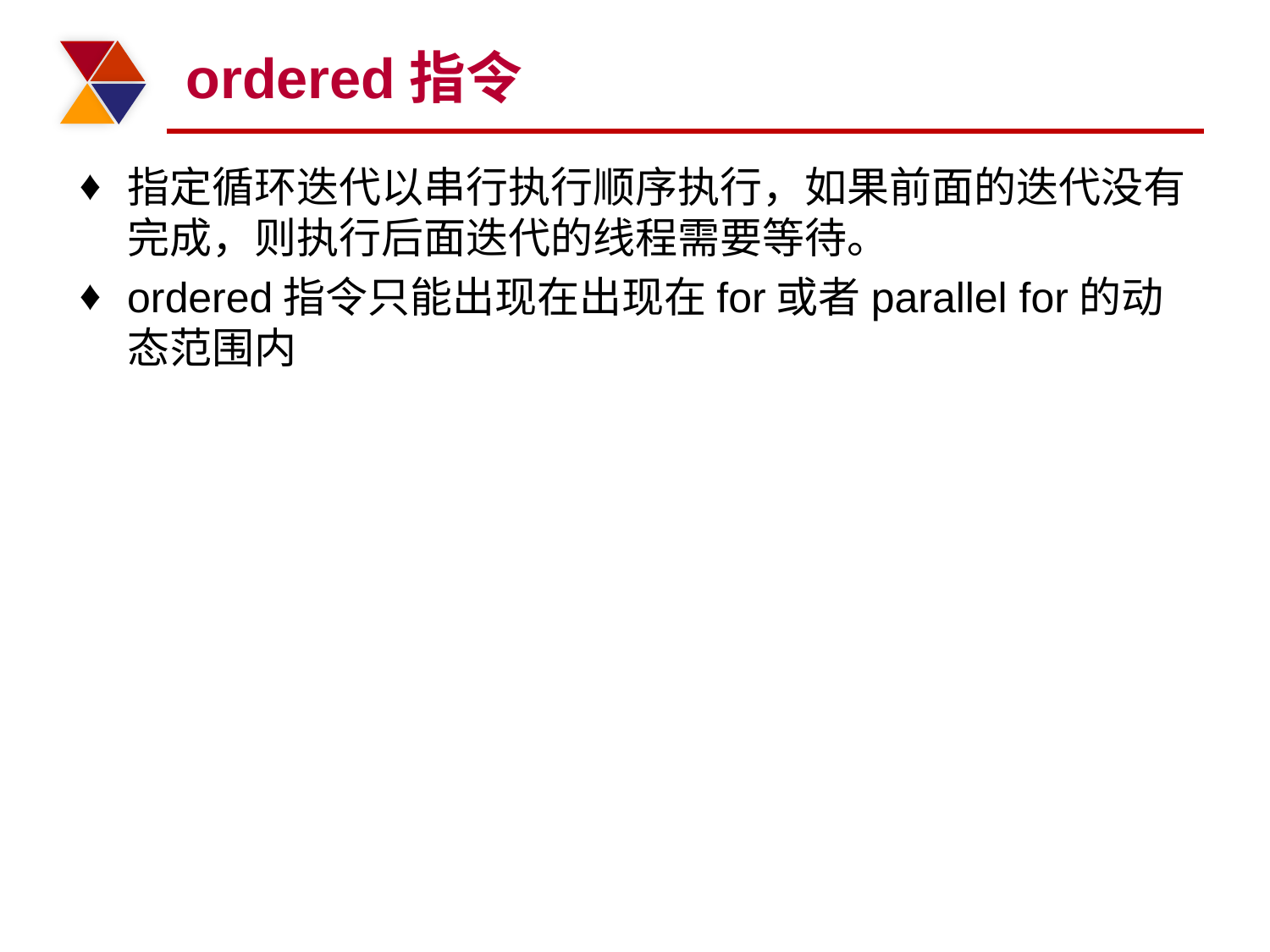

# ordered指令
指定循环迭代以串行执行顺序执行，如果前面的迭代没有完成，则执行后面迭代的线程需要等待。
ordered指令只能出现在出现在for或者parallel for的动态范围内